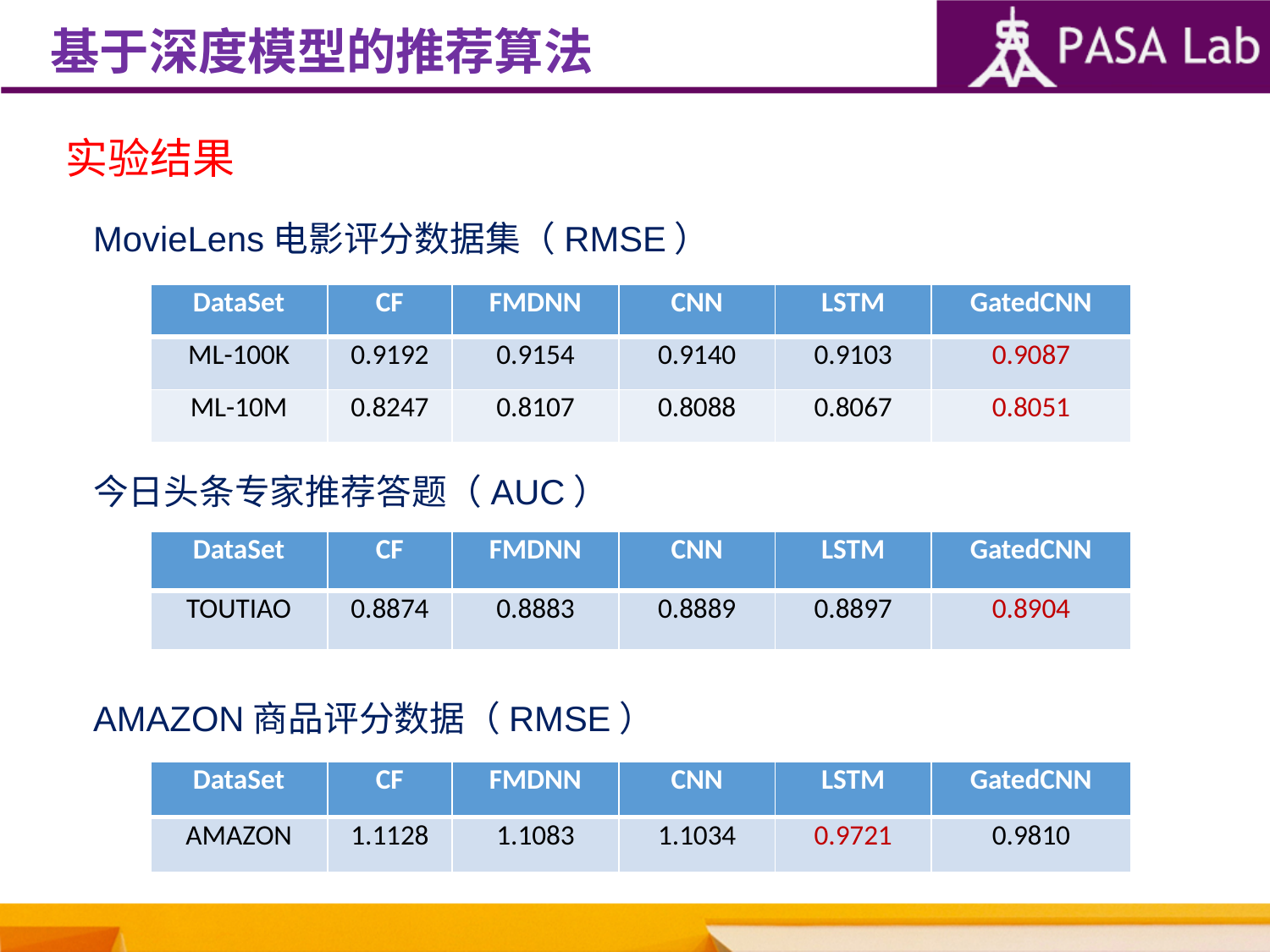

基于深度模型的推荐算法
实验结果
MovieLens电影评分数据集（RMSE）
| DataSet | CF | FMDNN | CNN | LSTM | GatedCNN |
| --- | --- | --- | --- | --- | --- |
| ML-100K | 0.9192 | 0.9154 | 0.9140 | 0.9103 | 0.9087 |
| ML-10M | 0.8247 | 0.8107 | 0.8088 | 0.8067 | 0.8051 |
今日头条专家推荐答题（AUC）
| DataSet | CF | FMDNN | CNN | LSTM | GatedCNN |
| --- | --- | --- | --- | --- | --- |
| TOUTIAO | 0.8874 | 0.8883 | 0.8889 | 0.8897 | 0.8904 |
AMAZON商品评分数据（RMSE）
| DataSet | CF | FMDNN | CNN | LSTM | GatedCNN |
| --- | --- | --- | --- | --- | --- |
| AMAZON | 1.1128 | 1.1083 | 1.1034 | 0.9721 | 0.9810 |